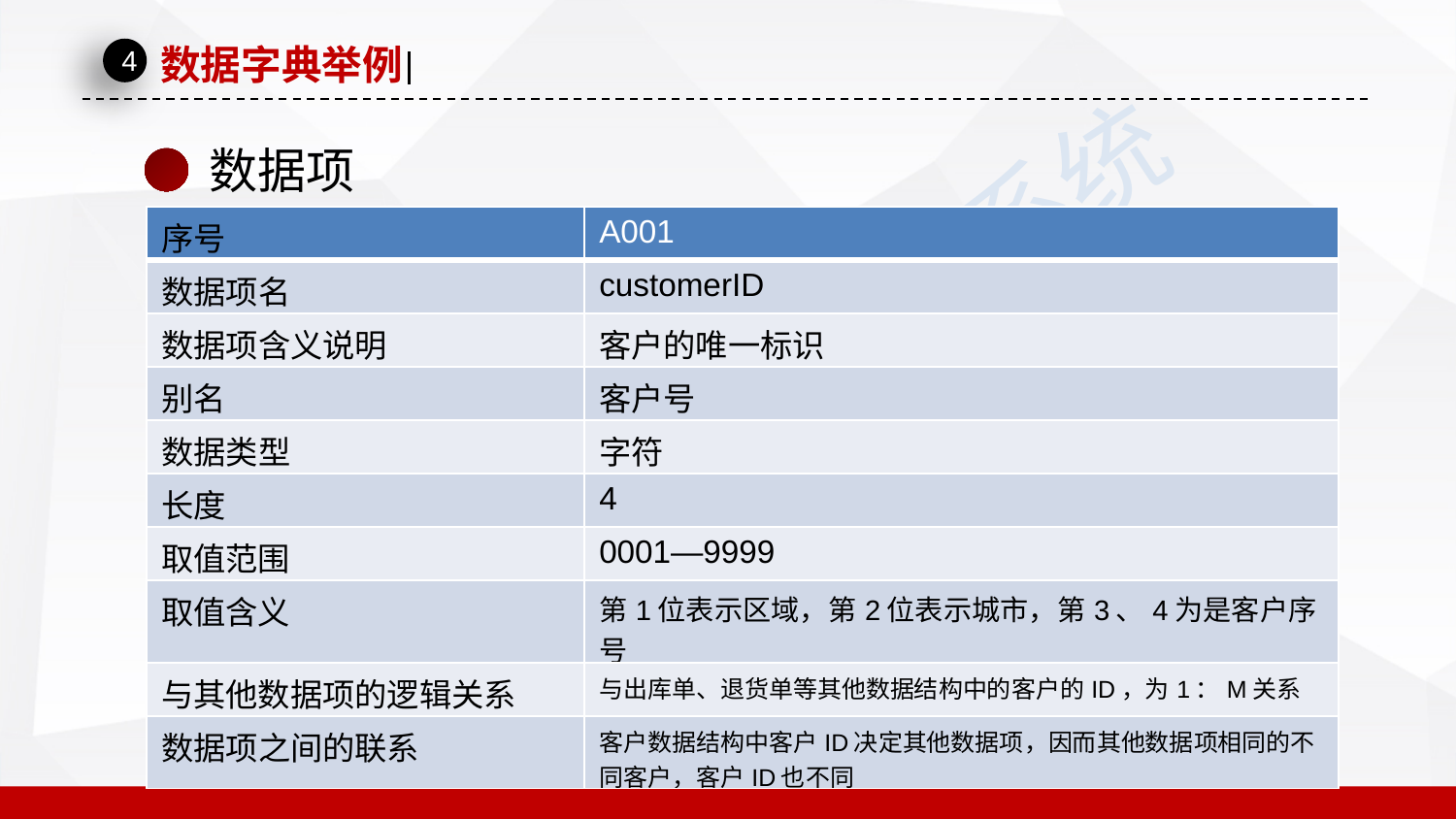

数据字典举例
4

数据项

| 序号 | A001 |
| --- | --- |
| 数据项名 | customerID |
| 数据项含义说明 | 客户的唯一标识 |
| 别名 | 客户号 |
| 数据类型 | 字符 |
| 长度 | 4 |
| 取值范围 | 0001—9999 |
| 取值含义 | 第1位表示区域，第2位表示城市，第3、4为是客户序号 |
| 与其他数据项的逻辑关系 | 与出库单、退货单等其他数据结构中的客户的ID，为1：M关系 |
| 数据项之间的联系 | 客户数据结构中客户ID决定其他数据项，因而其他数据项相同的不同客户，客户ID也不同 |